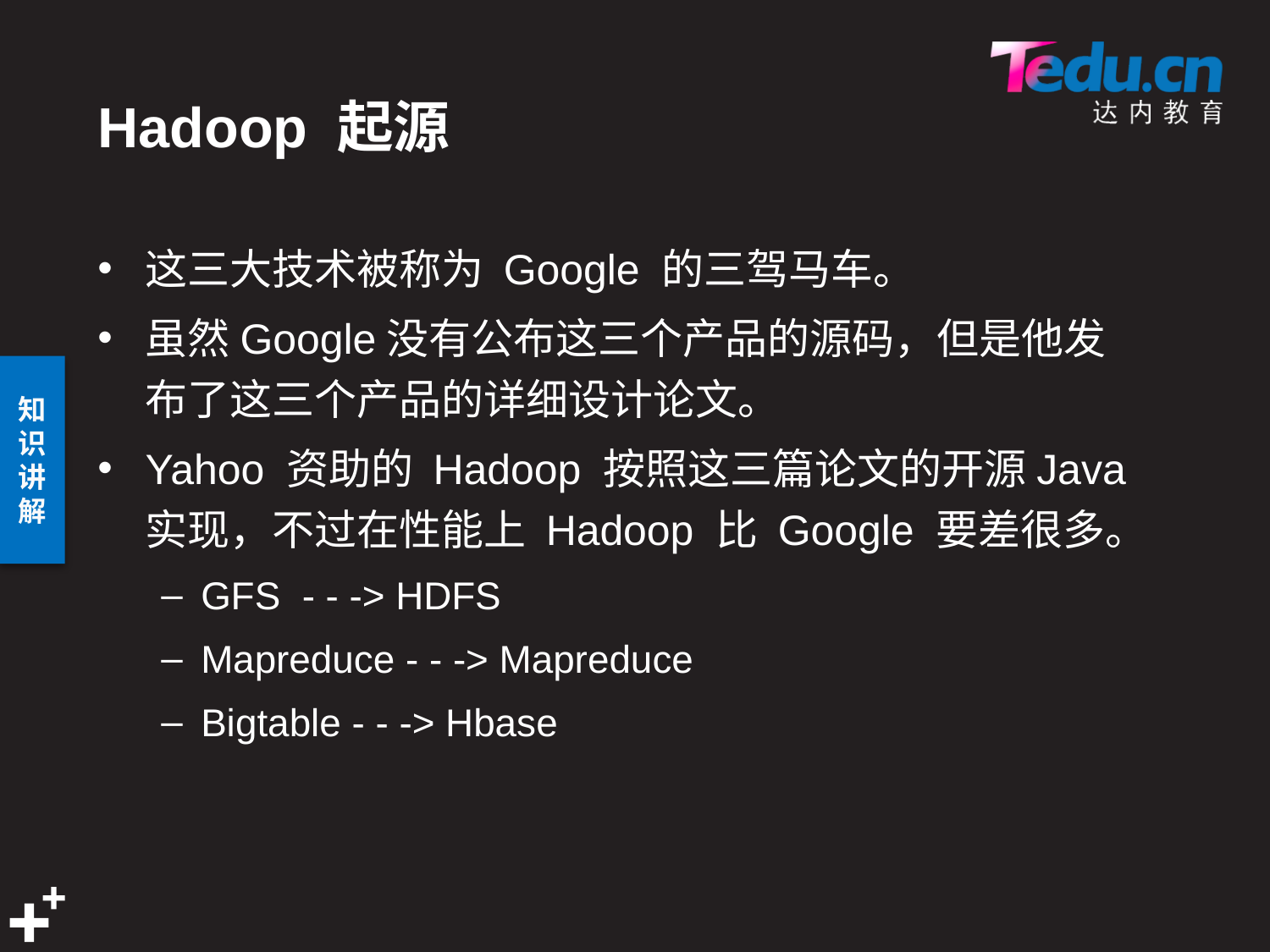

# Hadoop 起源
这三大技术被称为 Google 的三驾马车。
虽然Google没有公布这三个产品的源码，但是他发布了这三个产品的详细设计论文。
Yahoo 资助的 Hadoop 按照这三篇论文的开源Java实现，不过在性能上 Hadoop 比 Google 要差很多。
GFS  - - -> HDFS
Mapreduce - - -> Mapreduce
Bigtable - - -> Hbase